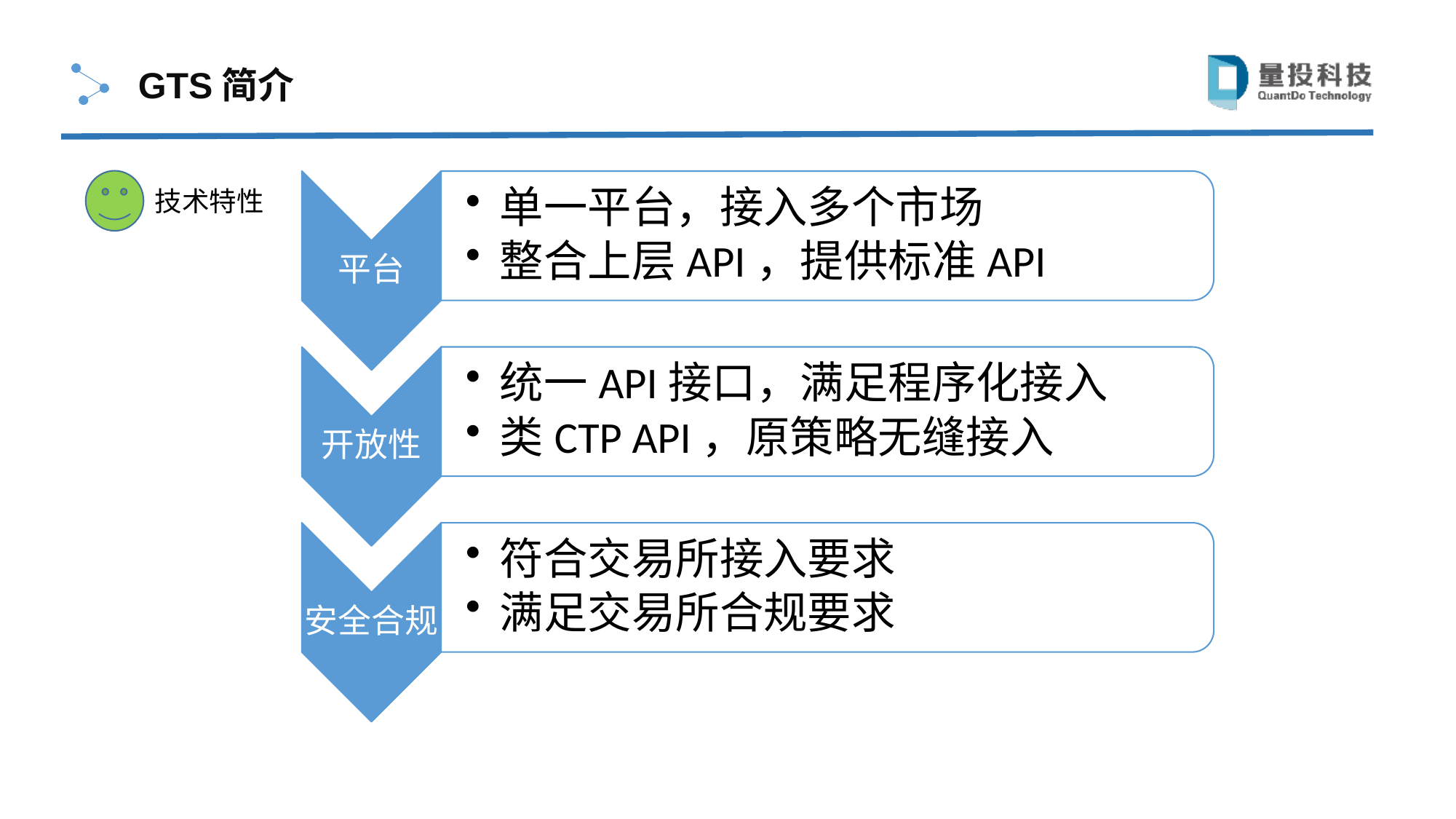

GTS简介

平台
单一平台，接入多个市场
整合上层API，提供标准API
开放性
统一API接口，满足程序化接入
类CTP API，原策略无缝接入
安全合规
符合交易所接入要求
满足交易所合规要求
技术特性